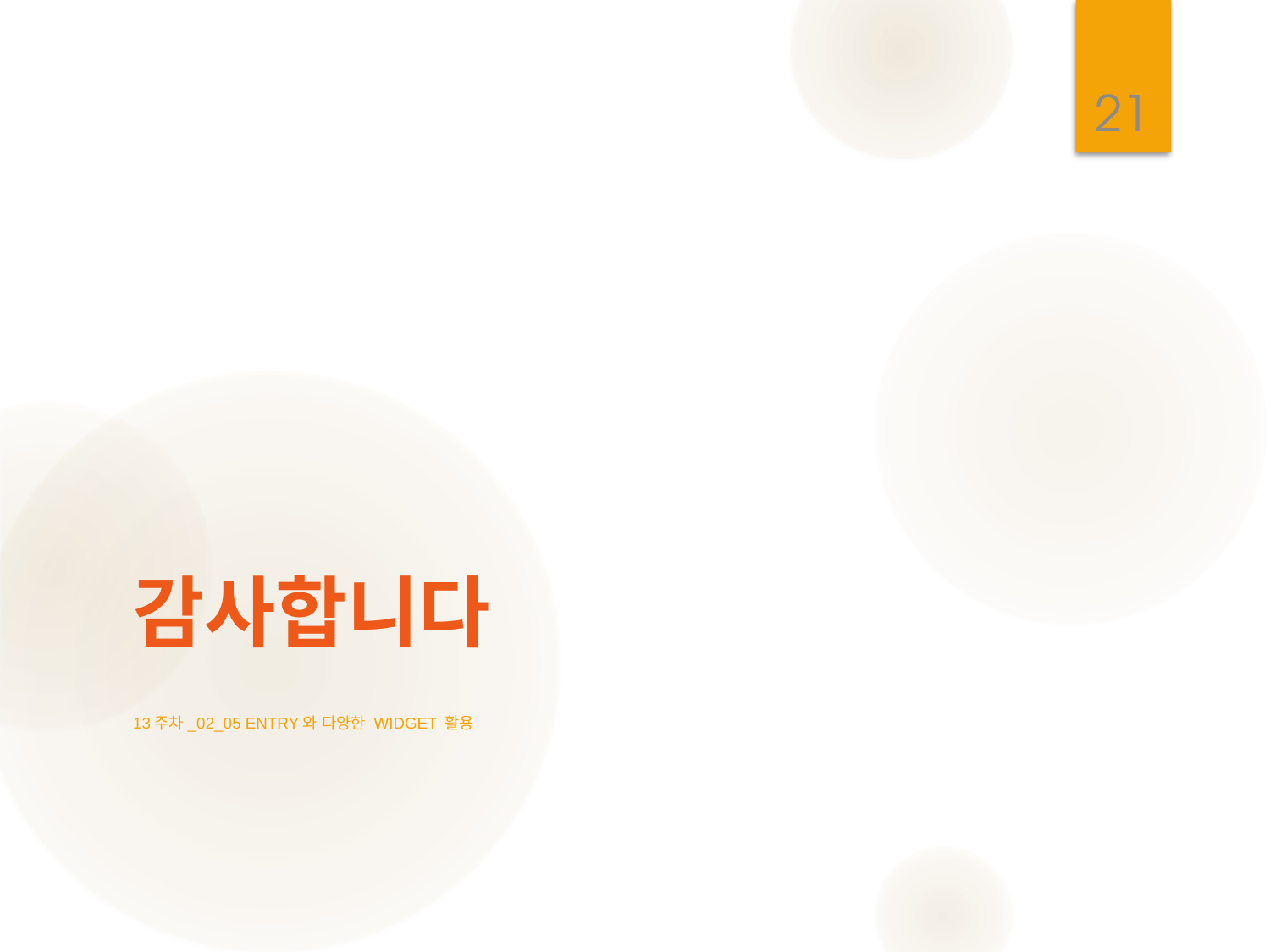

21
# 감사합니다
13주차_02_05 Entry와 다양한 Widget 활용